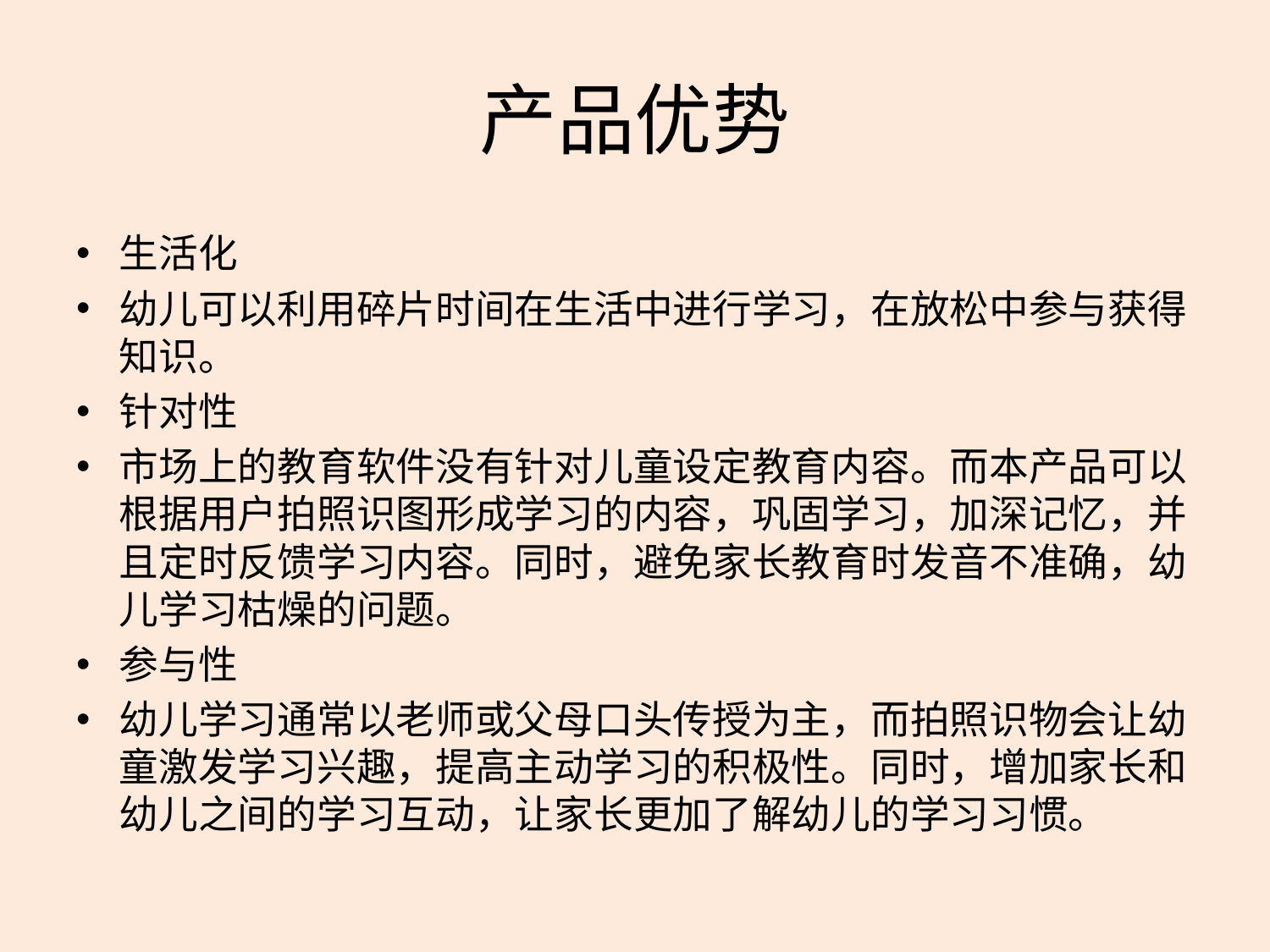

# 产品优势
生活化
幼儿可以利用碎片时间在生活中进行学习，在放松中参与获得知识。
针对性
市场上的教育软件没有针对儿童设定教育内容。而本产品可以根据用户拍照识图形成学习的内容，巩固学习，加深记忆，并且定时反馈学习内容。同时，避免家长教育时发音不准确，幼儿学习枯燥的问题。
参与性
幼儿学习通常以老师或父母口头传授为主，而拍照识物会让幼童激发学习兴趣，提高主动学习的积极性。同时，增加家长和幼儿之间的学习互动，让家长更加了解幼儿的学习习惯。